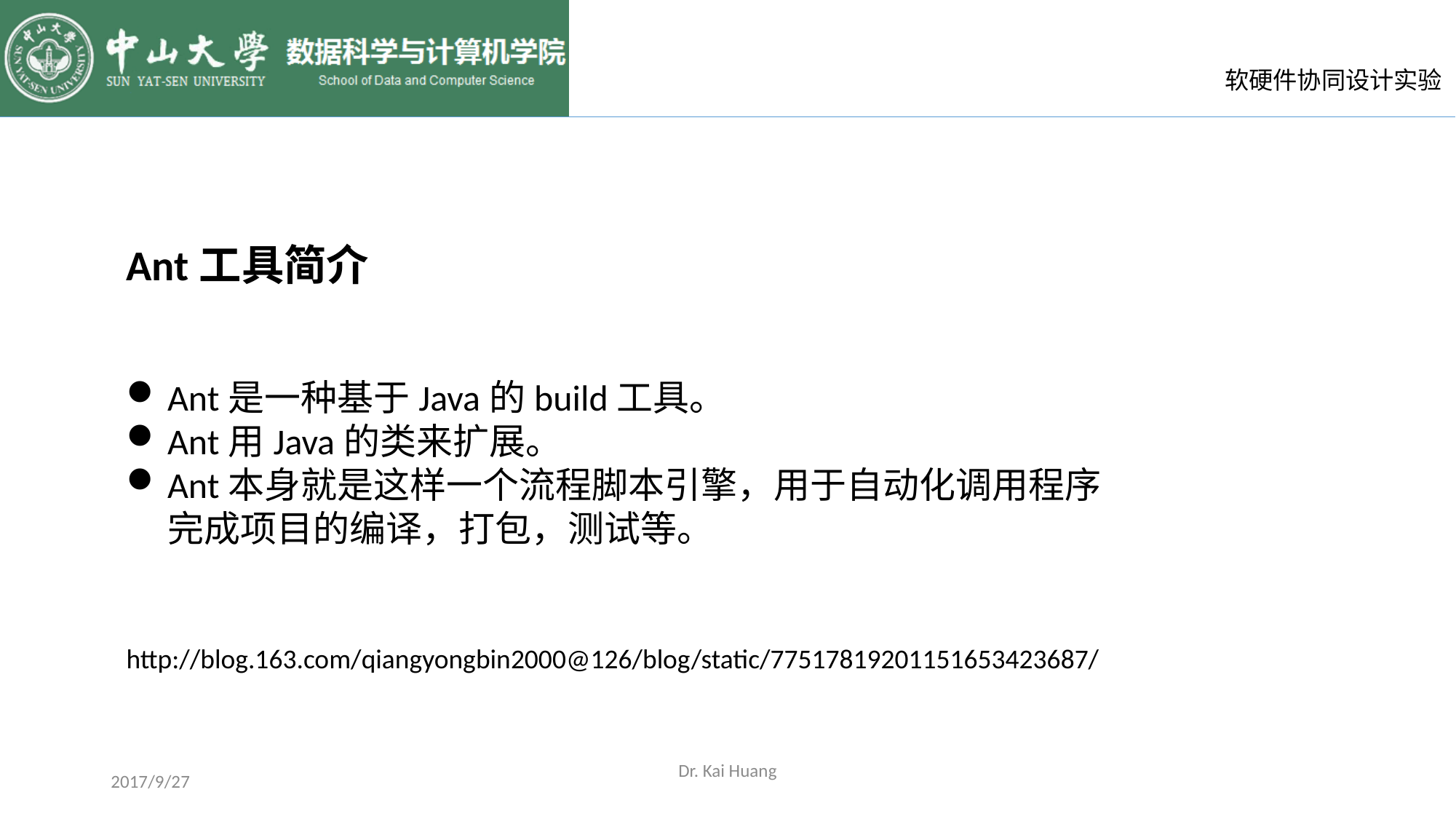

Ant工具简介

Ant是一种基于Java的build工具。
Ant用Java的类来扩展。
Ant本身就是这样一个流程脚本引擎，用于自动化调用程序完成项目的编译，打包，测试等。
http://blog.163.com/qiangyongbin2000@126/blog/static/77517819201151653423687/
2017/9/27
Dr. Kai Huang

4